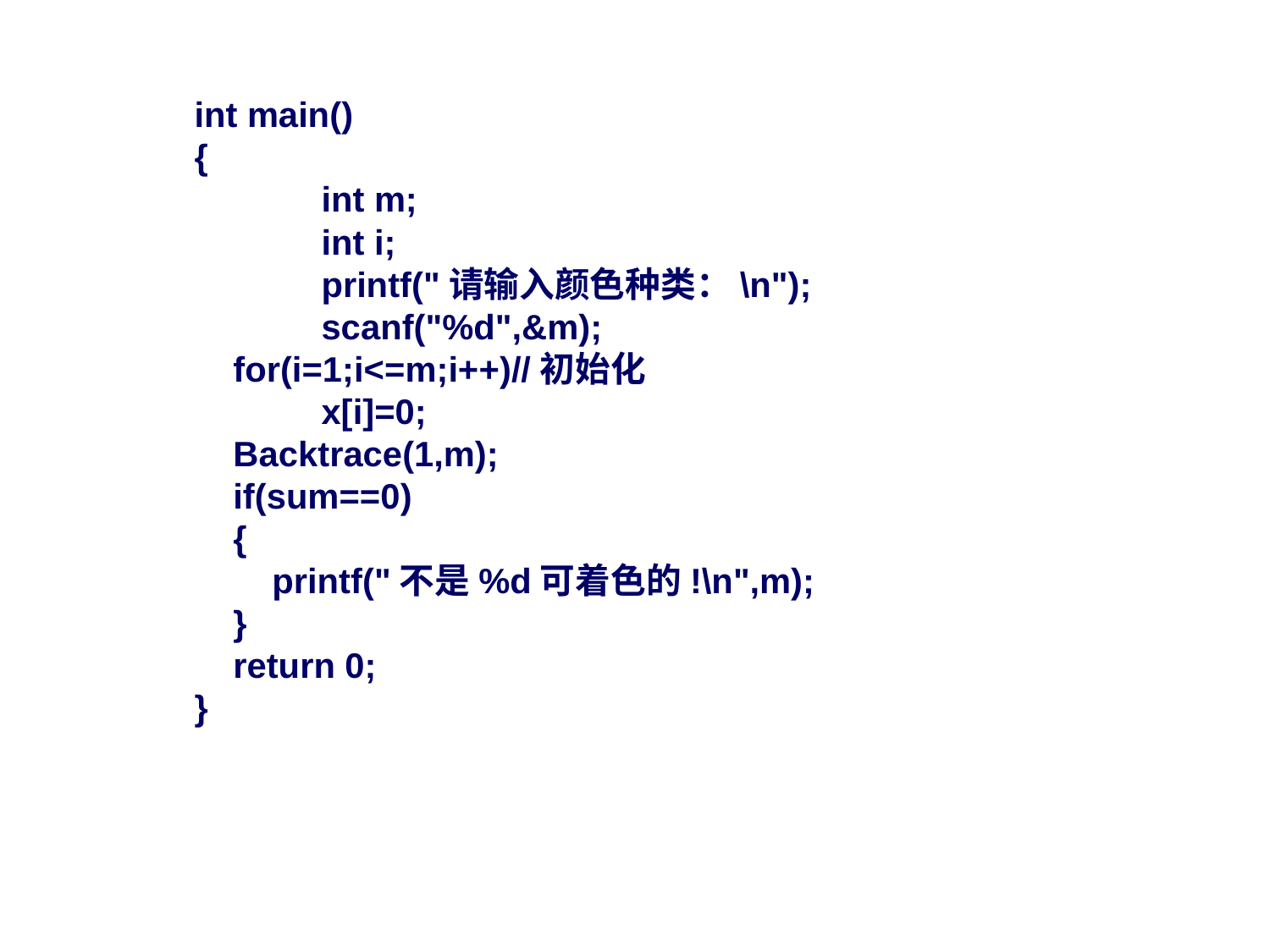

int main()
{
	int m;
	int i;
	printf("请输入颜色种类：\n");
	scanf("%d",&m);
    for(i=1;i<=m;i++)//初始化
	x[i]=0;
    Backtrace(1,m);
    if(sum==0)
    {
        printf("不是%d可着色的!\n",m);
    }
    return 0;
}